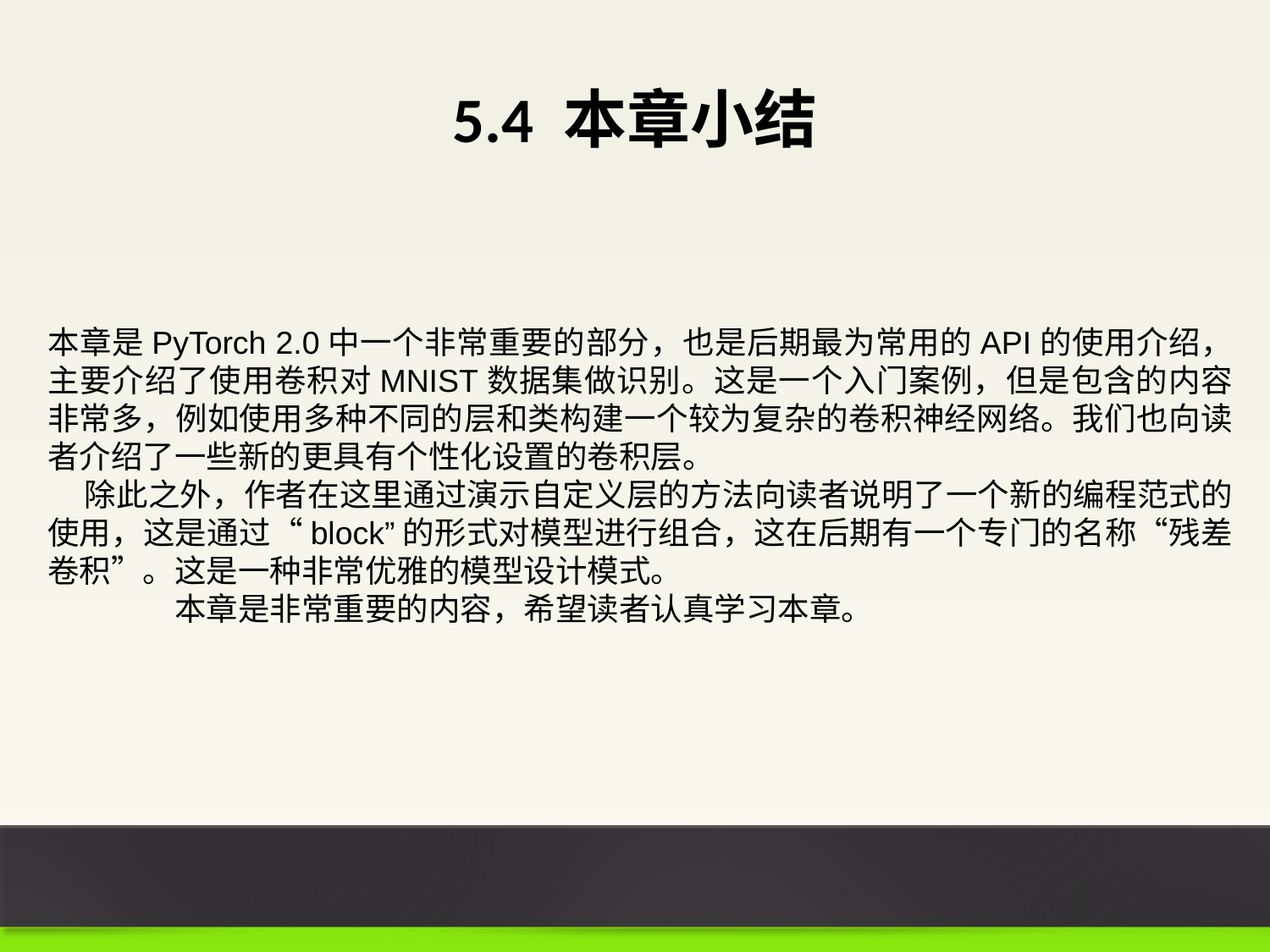

# 5.4 本章小结
本章是PyTorch 2.0中一个非常重要的部分，也是后期最为常用的API的使用介绍，主要介绍了使用卷积对MNIST数据集做识别。这是一个入门案例，但是包含的内容非常多，例如使用多种不同的层和类构建一个较为复杂的卷积神经网络。我们也向读者介绍了一些新的更具有个性化设置的卷积层。
除此之外，作者在这里通过演示自定义层的方法向读者说明了一个新的编程范式的使用，这是通过“block”的形式对模型进行组合，这在后期有一个专门的名称“残差卷积”。这是一种非常优雅的模型设计模式。
	本章是非常重要的内容，希望读者认真学习本章。